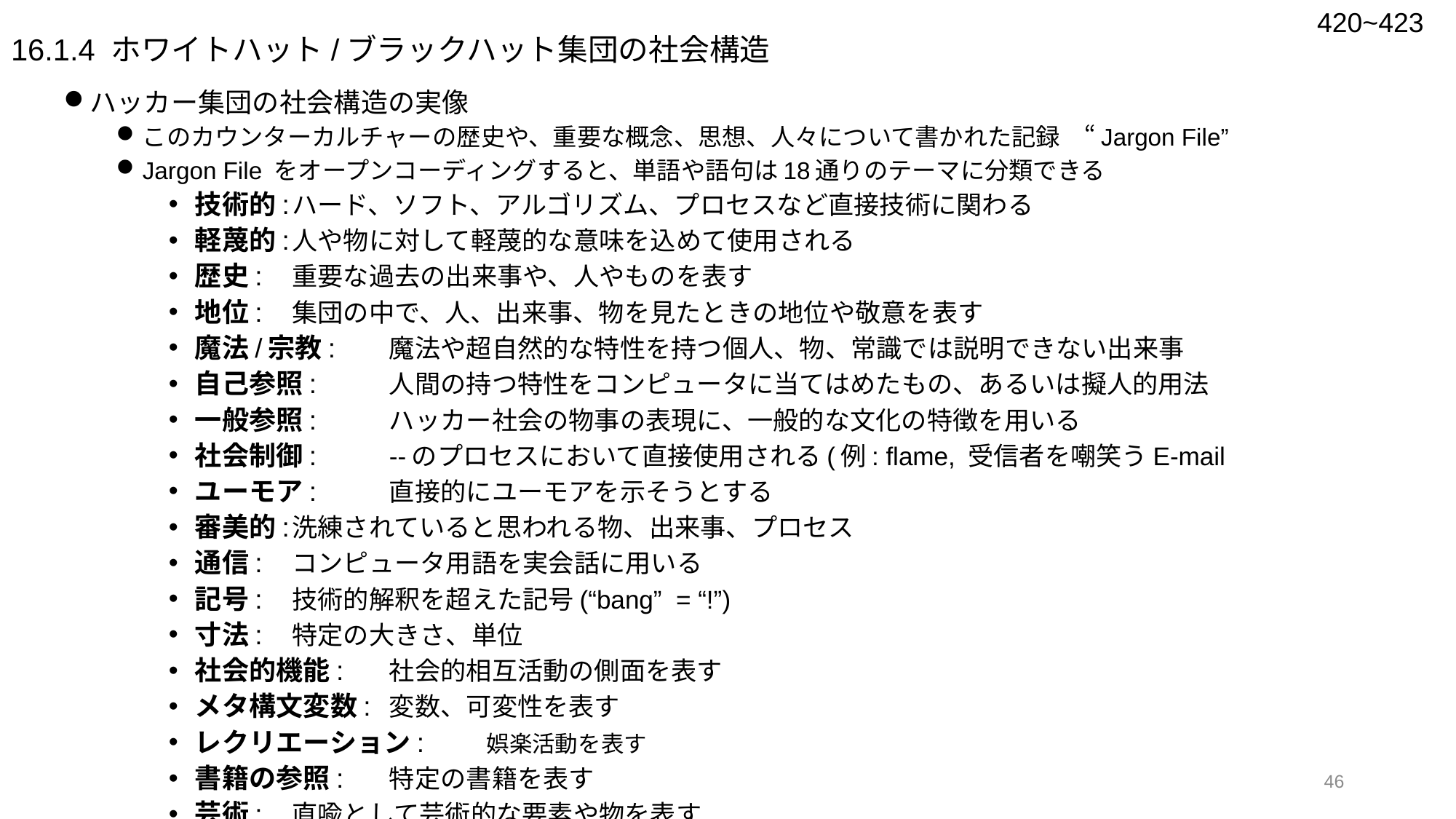

# 16.1.4 ホワイトハット/ブラックハット集団の社会構造
420~423
ハッカー集団の社会構造の実像
このカウンターカルチャーの歴史や、重要な概念、思想、人々について書かれた記録　“Jargon File”
Jargon File をオープンコーディングすると、単語や語句は18通りのテーマに分類できる
技術的:		ハード、ソフト、アルゴリズム、プロセスなど直接技術に関わる
軽蔑的:		人や物に対して軽蔑的な意味を込めて使用される
歴史:			重要な過去の出来事や、人やものを表す
地位:			集団の中で、人、出来事、物を見たときの地位や敬意を表す
魔法/宗教:		魔法や超自然的な特性を持つ個人、物、常識では説明できない出来事
自己参照:		人間の持つ特性をコンピュータに当てはめたもの、あるいは擬人的用法
一般参照:		ハッカー社会の物事の表現に、一般的な文化の特徴を用いる
社会制御:		--のプロセスにおいて直接使用される(例: flame, 受信者を嘲笑うE-mail
ユーモア:		直接的にユーモアを示そうとする
審美的:		洗練されていると思われる物、出来事、プロセス
通信:			コンピュータ用語を実会話に用いる
記号:			技術的解釈を超えた記号(“bang”  = “!”)
寸法:			特定の大きさ、単位
社会的機能:		社会的相互活動の側面を表す
メタ構文変数:		変数、可変性を表す
レクリエーション:	娯楽活動を表す
書籍の参照:		特定の書籍を表す
芸術:			直喩として芸術的な要素や物を表す

46